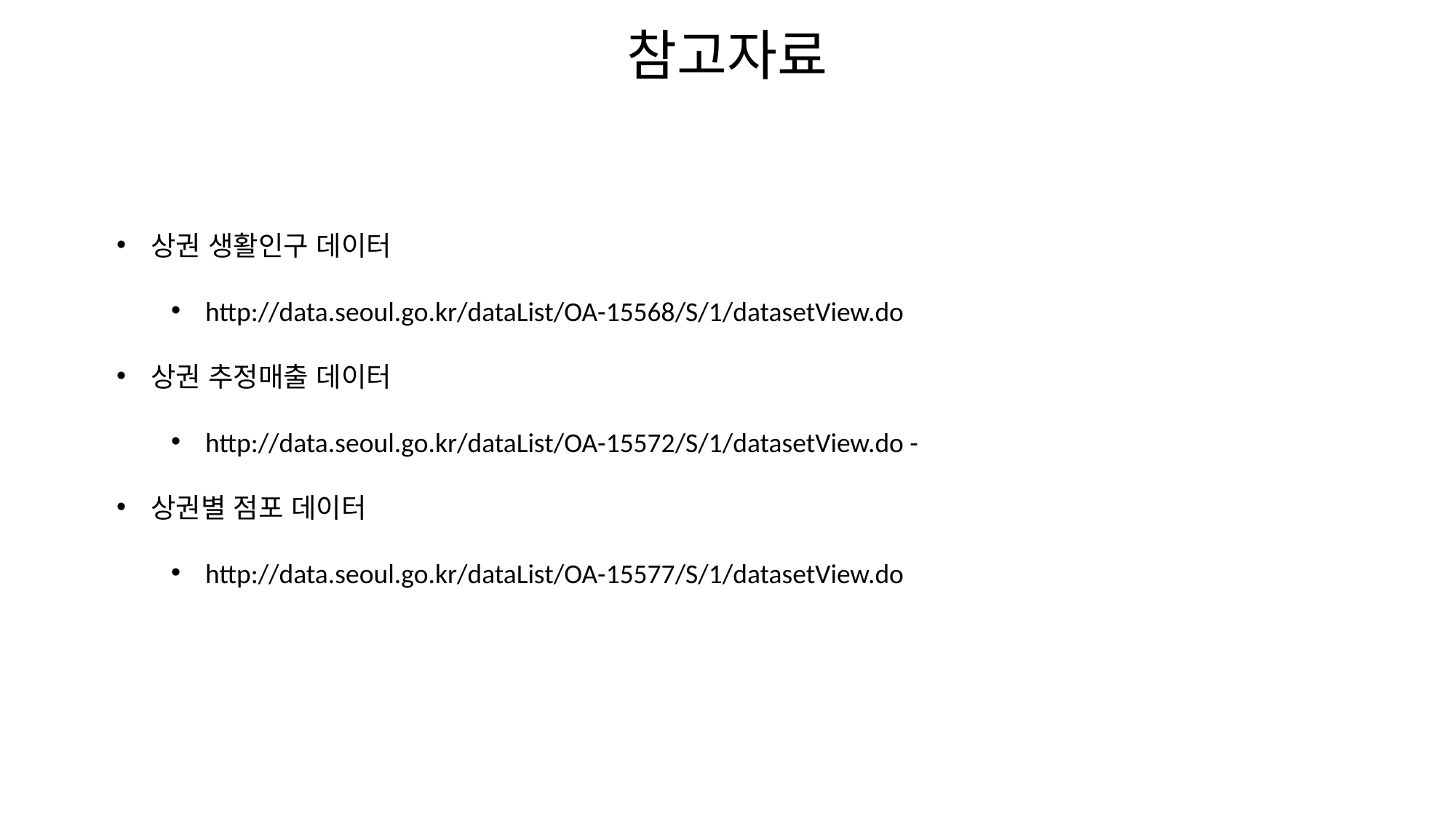

# 참고자료
상권 생활인구 데이터
http://data.seoul.go.kr/dataList/OA-15568/S/1/datasetView.do
상권 추정매출 데이터
http://data.seoul.go.kr/dataList/OA-15572/S/1/datasetView.do -
상권별 점포 데이터
http://data.seoul.go.kr/dataList/OA-15577/S/1/datasetView.do